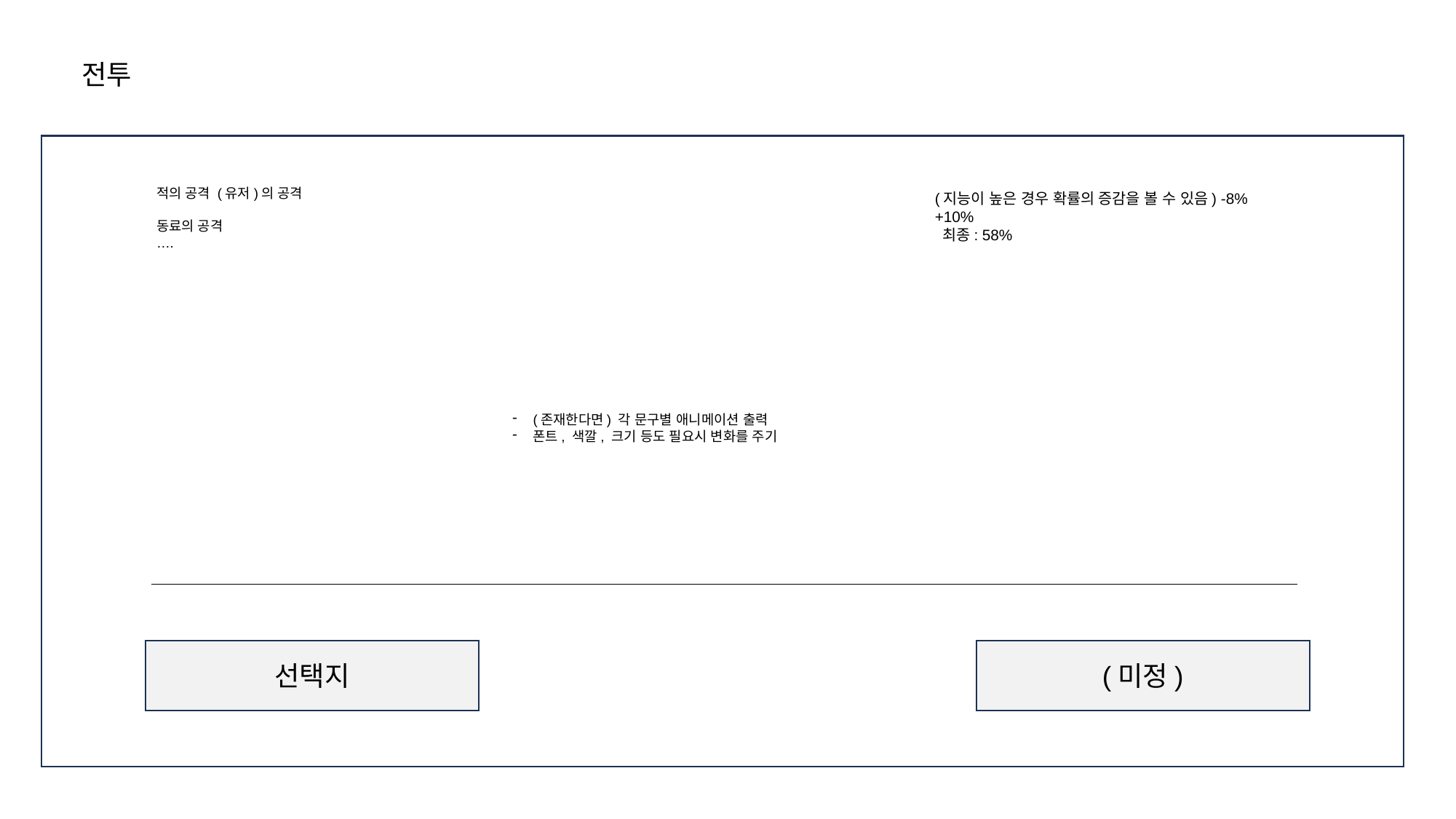

전투

적의 공격 (유저)의 공격
동료의 공격
….
(지능이 높은 경우 확률의 증감을 볼 수 있음) -8%
+10%
 최종: 58%

(존재한다면) 각 문구별 애니메이션 출력
폰트, 색깔, 크기 등도 필요시 변화를 주기
선택지
(미정)